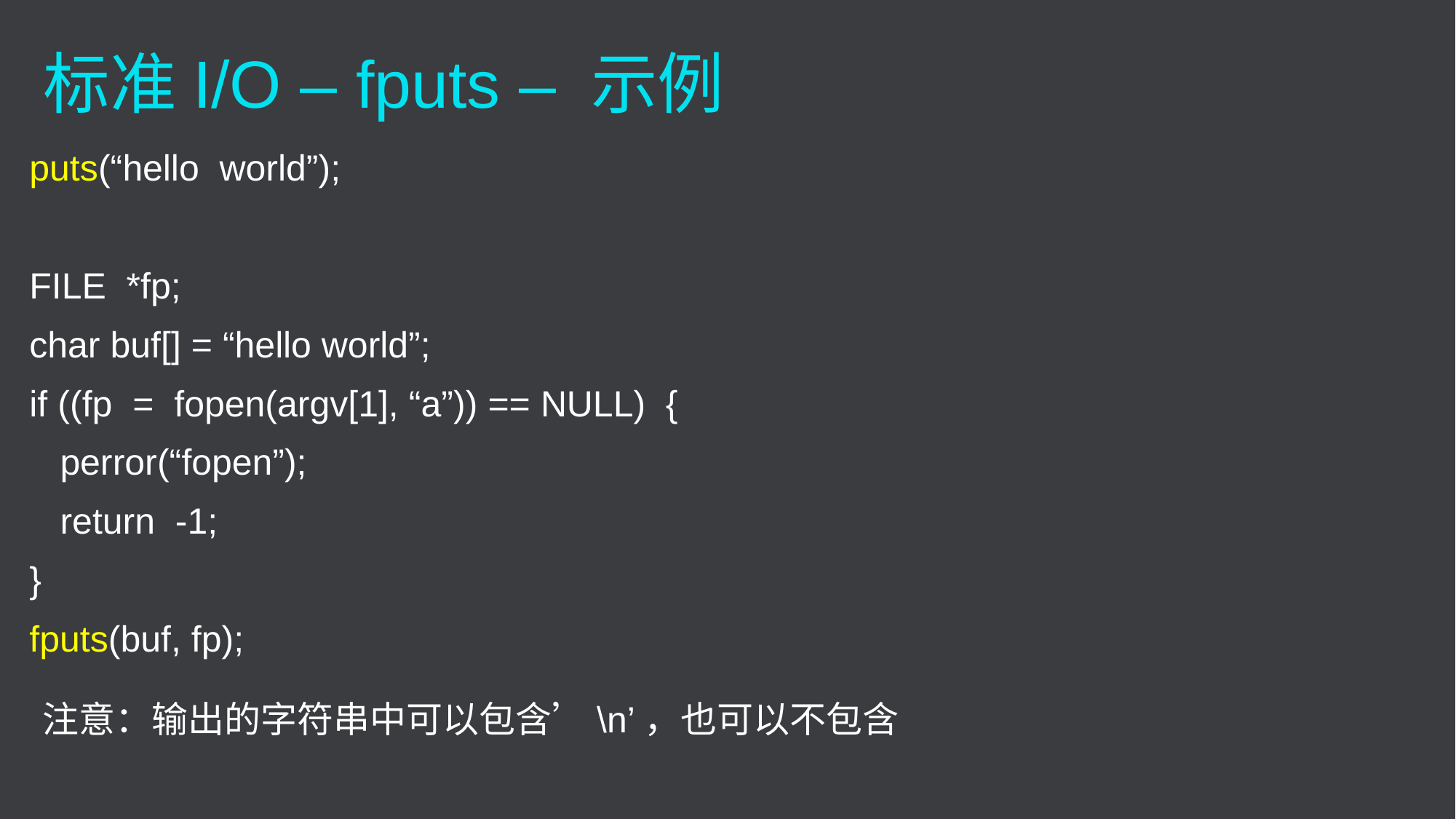

标准I/O – fputs – 示例
  puts(“hello  world”);

  FILE  *fp;
  char buf[] = “hello world”;
  if ((fp  =  fopen(argv[1], “a”)) == NULL)  {
     perror(“fopen”);
     return  -1;
  }
  fputs(buf, fp);
   注意：输出的字符串中可以包含’\n’，也可以不包含